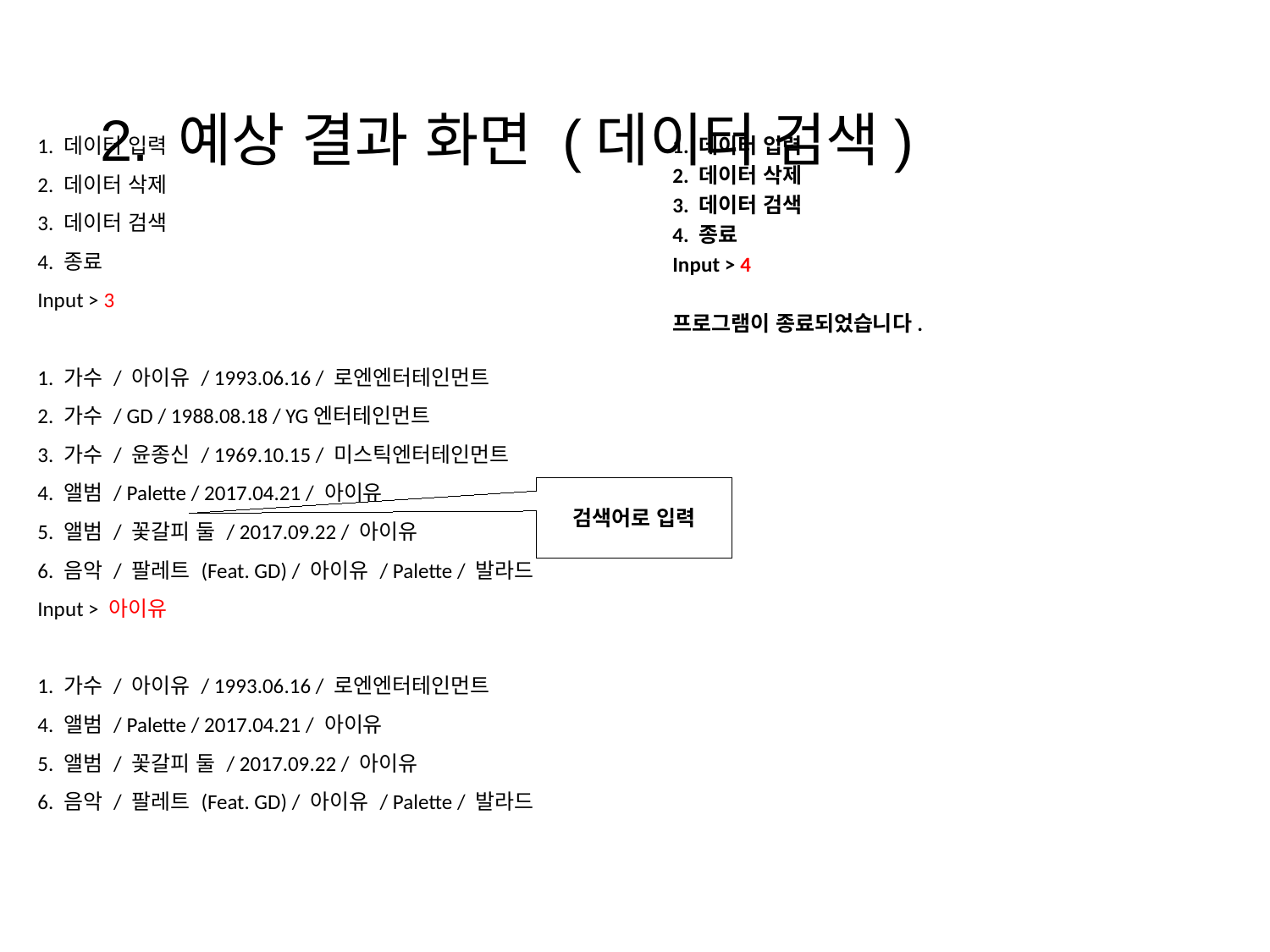

# 2. 예상 결과 화면 (데이터 검색)
1. 데이터 입력
2. 데이터 삭제
3. 데이터 검색
4. 종료
Input > 3

1. 가수 / 아이유 / 1993.06.16 / 로엔엔터테인먼트
2. 가수 / GD / 1988.08.18 / YG엔터테인먼트
3. 가수 / 윤종신 / 1969.10.15 / 미스틱엔터테인먼트
4. 앨범 / Palette / 2017.04.21 / 아이유
5. 앨범 / 꽃갈피 둘 / 2017.09.22 / 아이유
6. 음악 / 팔레트 (Feat. GD) / 아이유 / Palette / 발라드
Input > 아이유

1. 가수 / 아이유 / 1993.06.16 / 로엔엔터테인먼트
4. 앨범 / Palette / 2017.04.21 / 아이유
5. 앨범 / 꽃갈피 둘 / 2017.09.22 / 아이유
6. 음악 / 팔레트 (Feat. GD) / 아이유 / Palette / 발라드

1. 데이터 입력
2. 데이터 삭제
3. 데이터 검색
4. 종료
Input > 4

프로그램이 종료되었습니다.
검색어로 입력